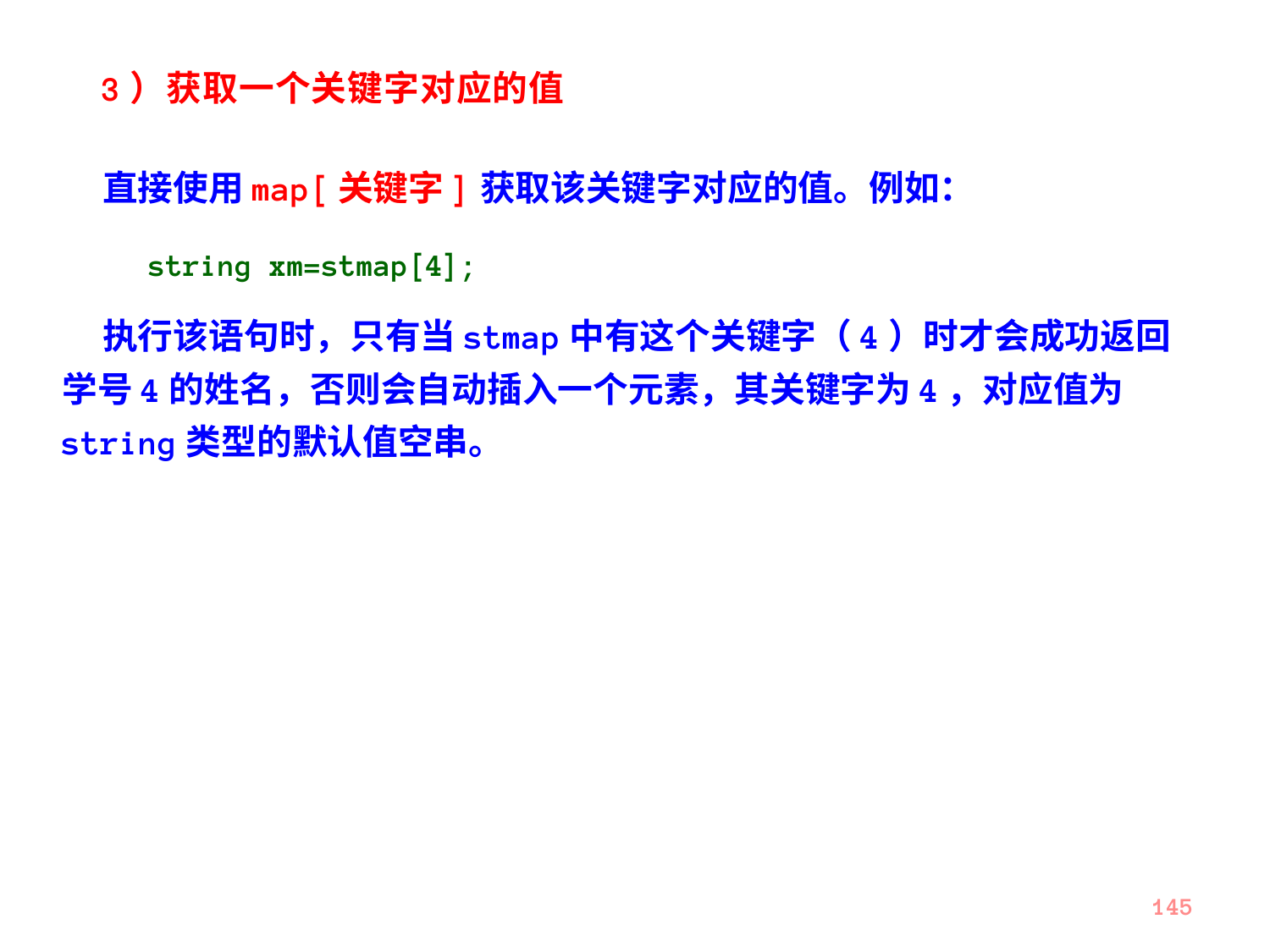

3）获取一个关键字对应的值
    直接使用map[关键字]获取该关键字对应的值。例如：
     string xm=stmap[4];
    执行该语句时，只有当stmap中有这个关键字（4）时才会成功返回学号4的姓名，否则会自动插入一个元素，其关键字为4，对应值为string类型的默认值空串。
145